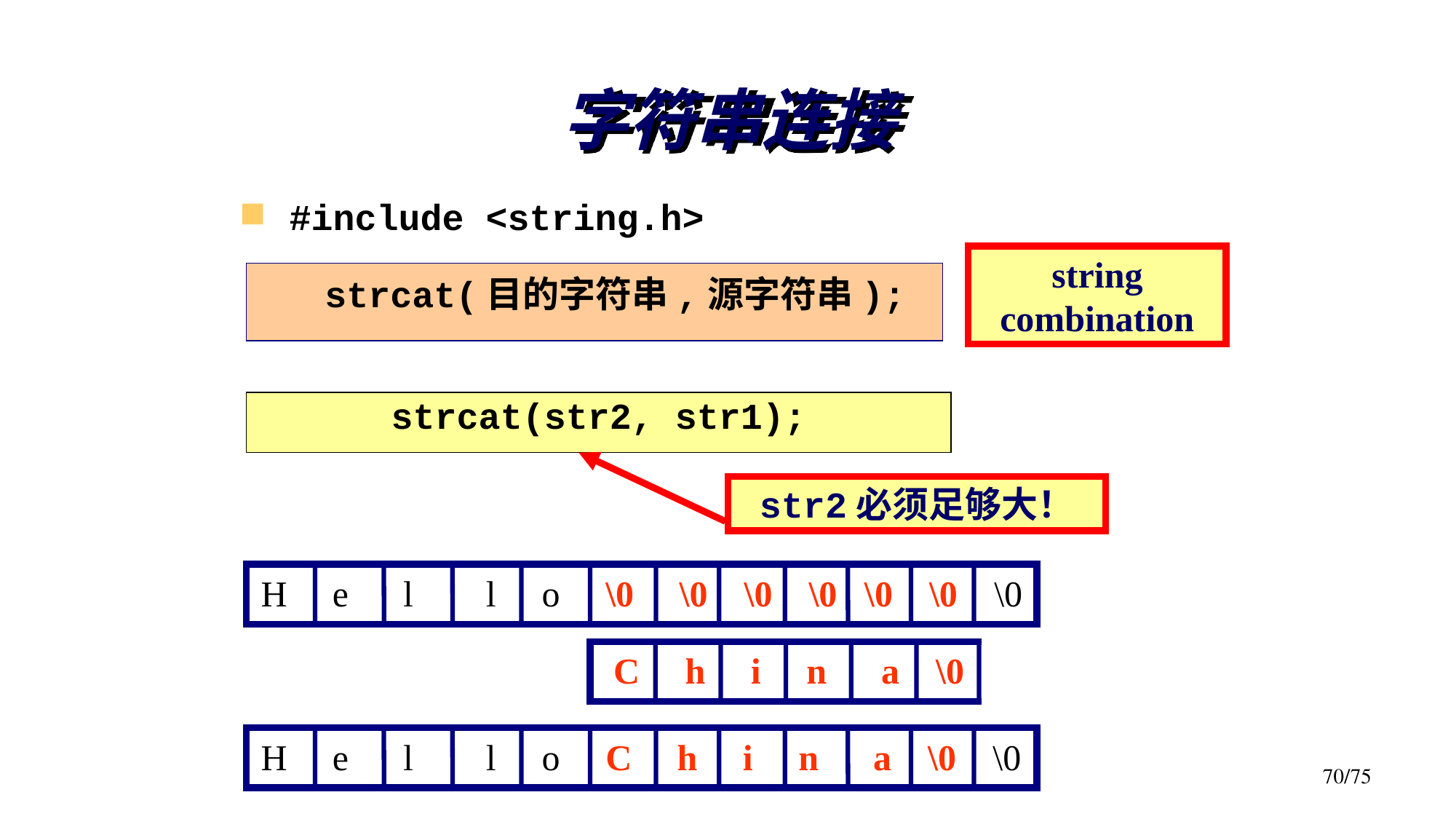

# 字符串连接
#include <string.h>
string combination
strcat(目的字符串,源字符串);
strcat(str2, str1);

str2必须足够大！

H     e      l        l     o     \0     \0    \0    \0   \0    \0    \0

 C     h     i     n      a    \0

H     e      l        l     o     C     h     i     n      a    \0    \0